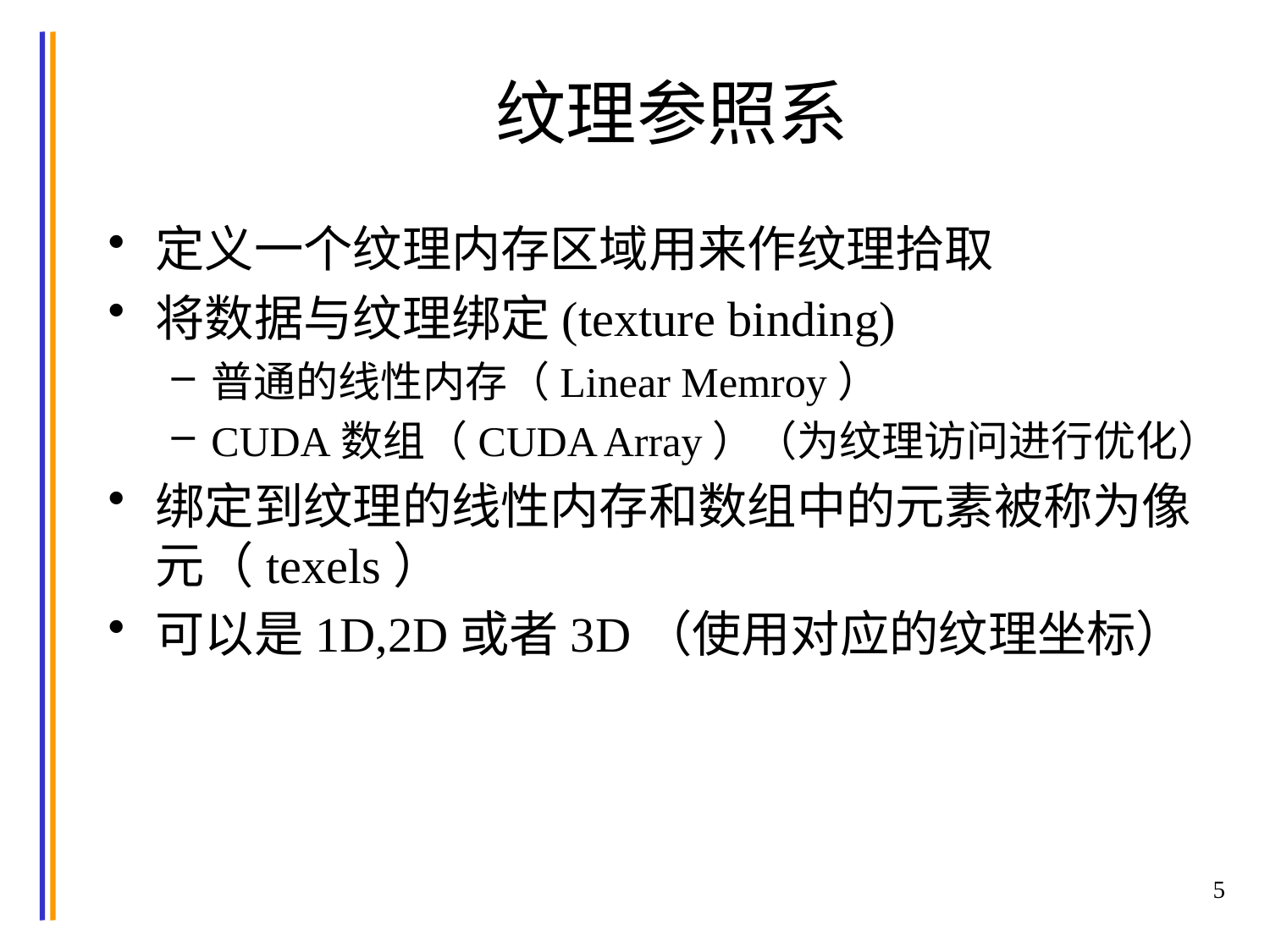

# 纹理参照系
定义一个纹理内存区域用来作纹理拾取
将数据与纹理绑定(texture binding)
普通的线性内存（Linear Memroy）
CUDA数组（CUDA Array）（为纹理访问进行优化）
绑定到纹理的线性内存和数组中的元素被称为像元（texels）
可以是1D,2D或者3D（使用对应的纹理坐标）
5